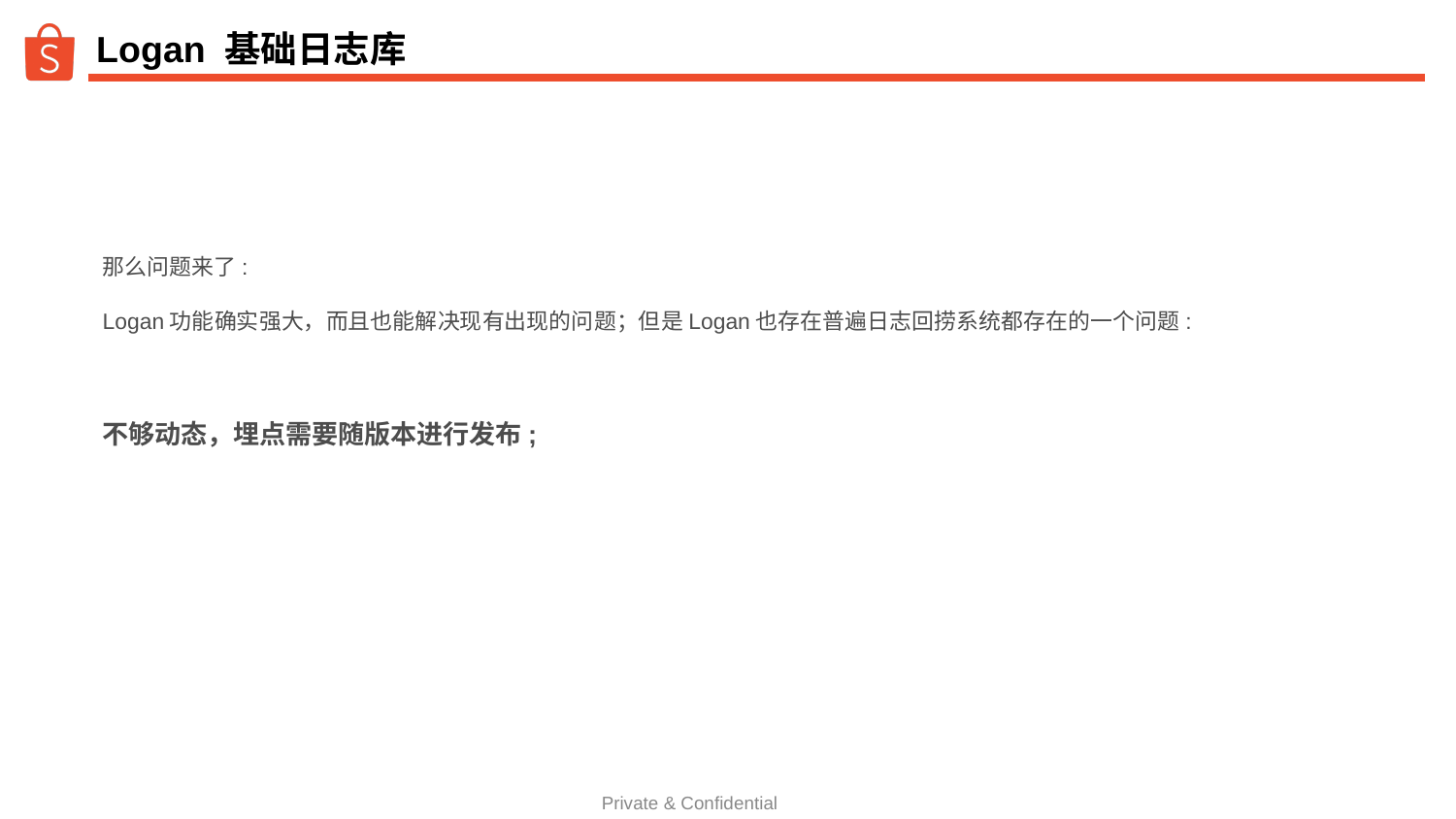

# Logan 基础日志库
那么问题来了:
Logan功能确实强大，而且也能解决现有出现的问题；但是Logan也存在普遍日志回捞系统都存在的一个问题:

不够动态，埋点需要随版本进行发布;
Private & Confidential